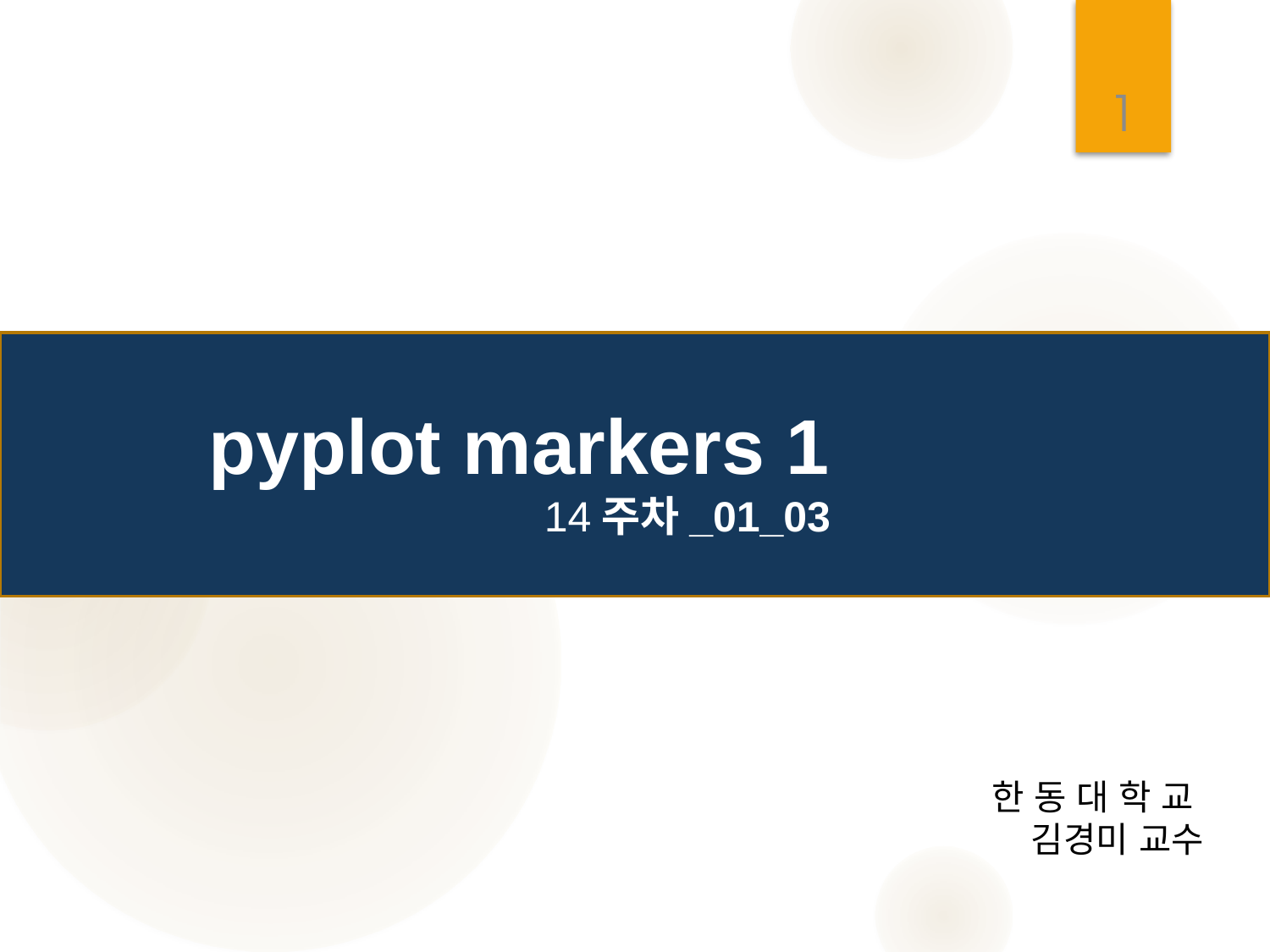

1

# pyplot markers 1 14주차_01_03
한 동 대 학 교
김경미 교수